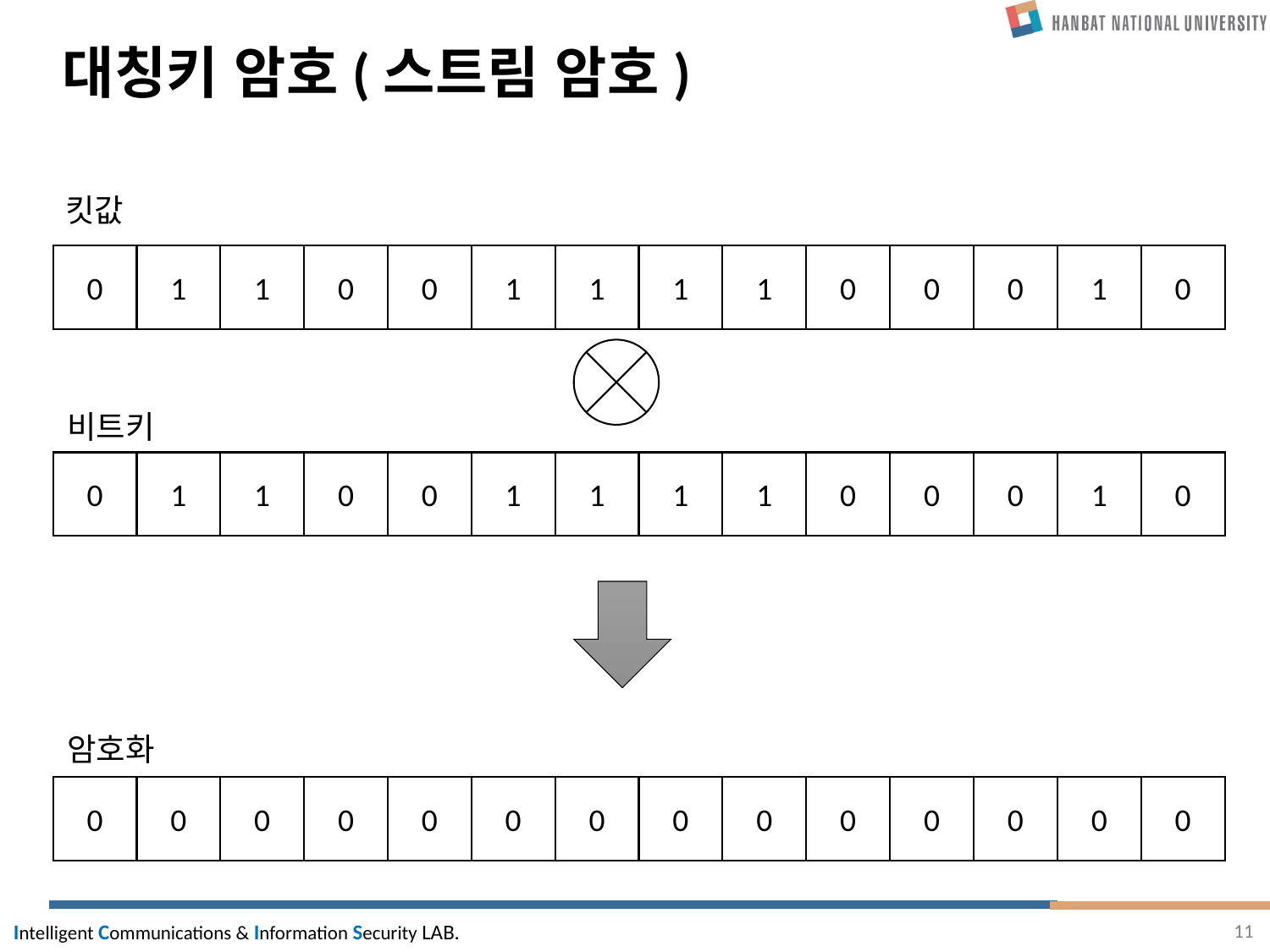

# 대칭키 암호(스트림 암호)
킷값
0
1
1
0
0
1
1
1
1
0
0
0
1
0

비트키
0
1
1
0
0
1
1
1
1
0
0
0
1
0

암호화
0
0
0
0
0
0
0
0
0
0
0
0
0
0
11